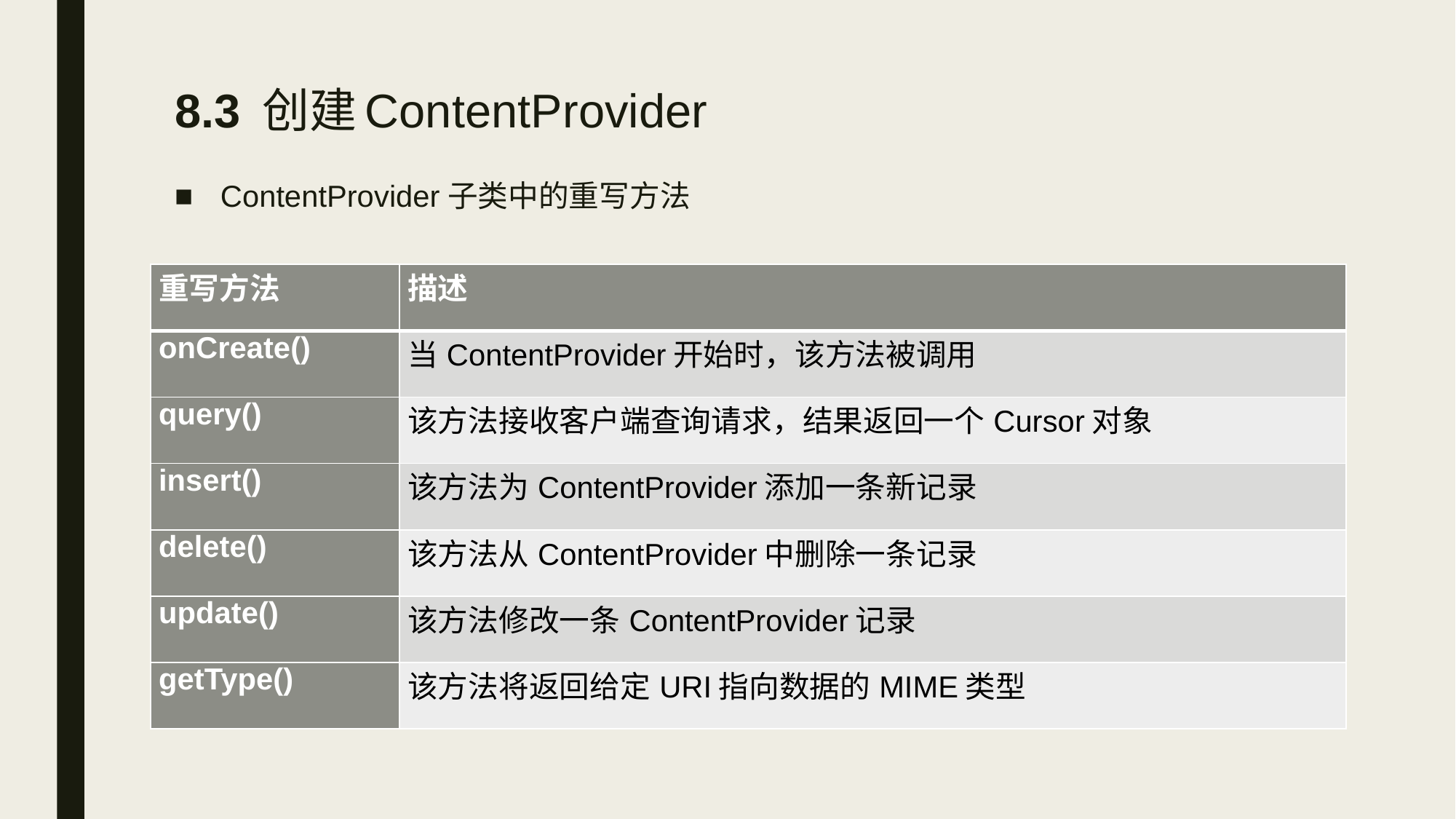

# 8.3 创建ContentProvider
ContentProvider子类中的重写方法
| 重写方法 | 描述 |
| --- | --- |
| onCreate() | 当ContentProvider开始时，该方法被调用 |
| query() | 该方法接收客户端查询请求，结果返回一个Cursor对象 |
| insert() | 该方法为ContentProvider添加一条新记录 |
| delete() | 该方法从ContentProvider中删除一条记录 |
| update() | 该方法修改一条ContentProvider记录 |
| getType() | 该方法将返回给定URI指向数据的MIME类型 |